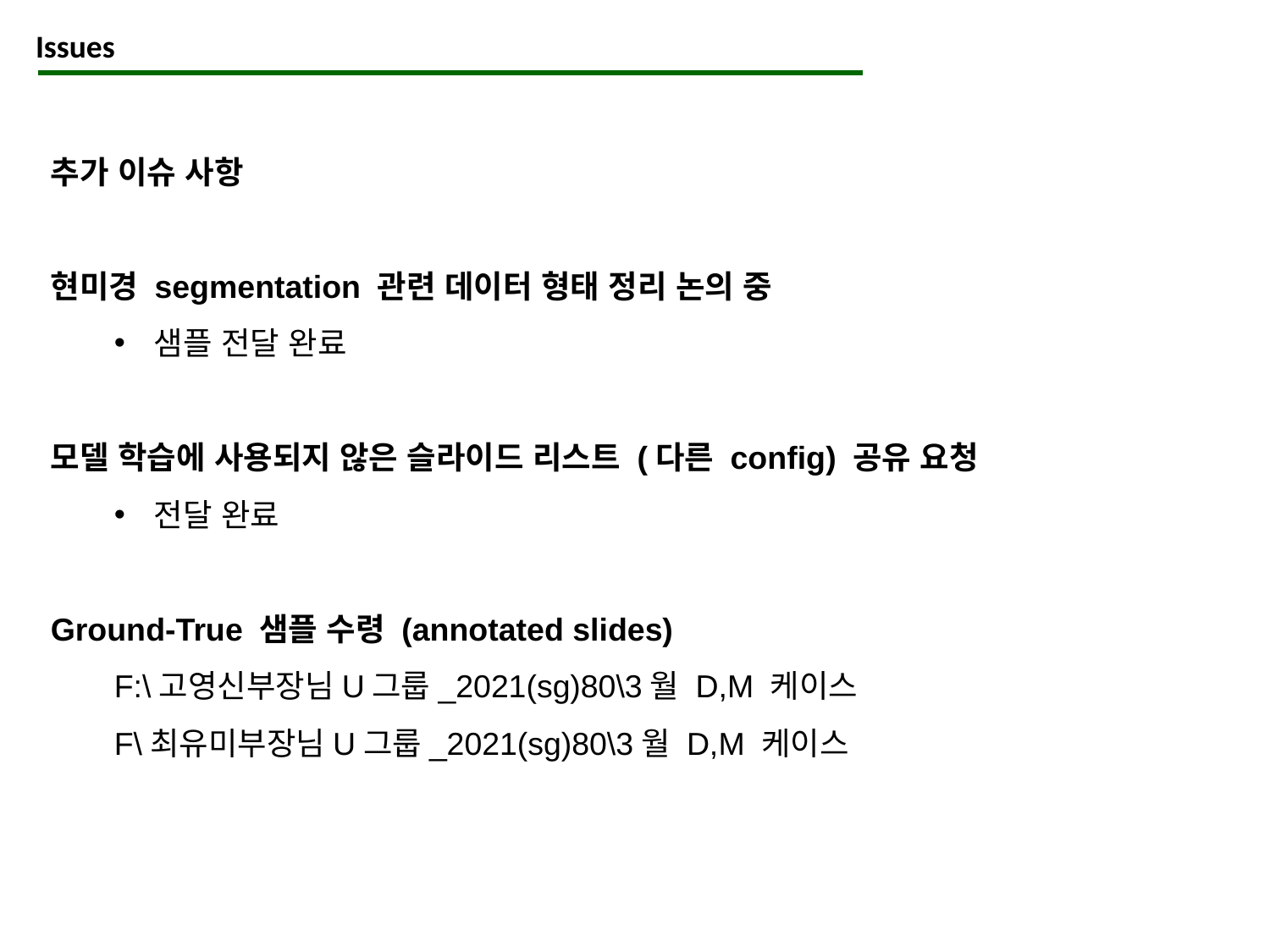

Issues
추가 이슈 사항

현미경 segmentation 관련 데이터 형태 정리 논의 중
샘플 전달 완료

모델 학습에 사용되지 않은 슬라이드 리스트 (다른 config) 공유 요청
전달 완료

Ground-True 샘플 수령 (annotated slides)
F:\고영신부장님U그룹_2021(sg)80\3월 D,M 케이스
F\최유미부장님U그룹_2021(sg)80\3월 D,M 케이스